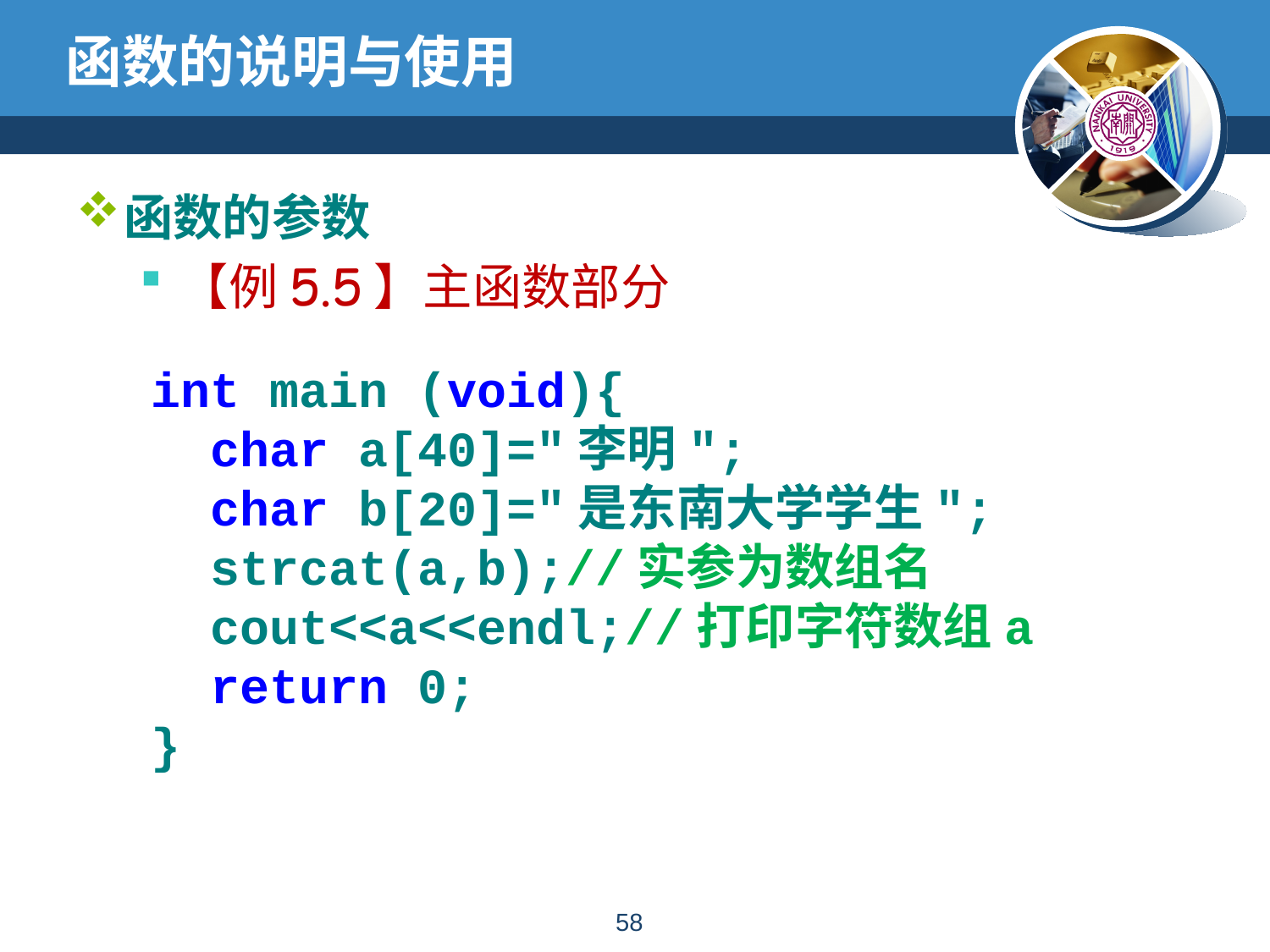

# 函数的说明与使用
函数的参数
【例5.5】主函数部分

int main (void){
  char a[40]="李明";
  char b[20]="是东南大学学生";
  strcat(a,b);//实参为数组名
  cout<<a<<endl;//打印字符数组a
  return 0;
}
58